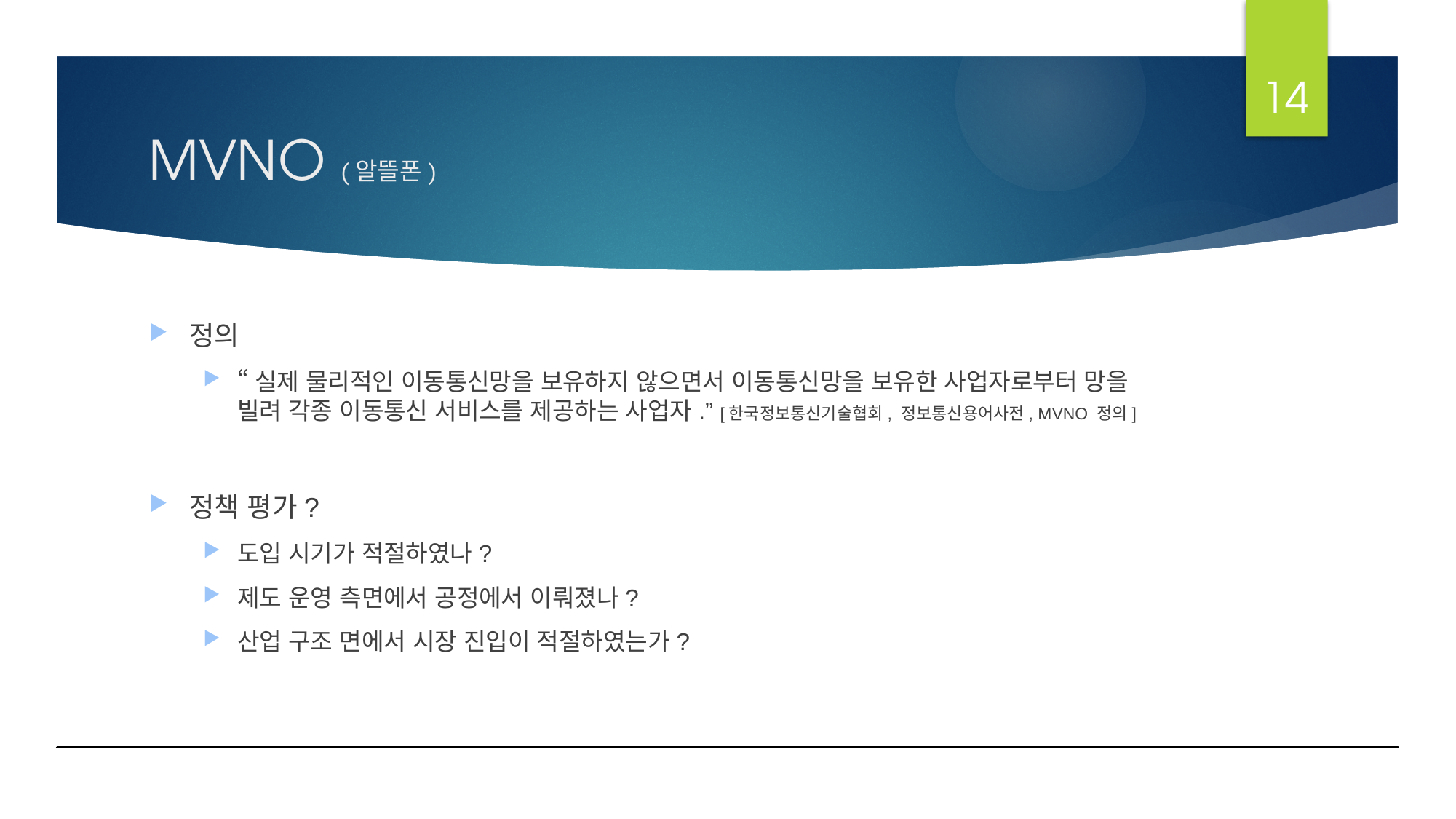

14
# MVNO (알뜰폰)
정의
“실제 물리적인 이동통신망을 보유하지 않으면서 이동통신망을 보유한 사업자로부터 망을 빌려 각종 이동통신 서비스를 제공하는 사업자.” [한국정보통신기술협회, 정보통신용어사전, MVNO 정의]

정책 평가?
도입 시기가 적절하였나?
제도 운영 측면에서 공정에서 이뤄졌나?
산업 구조 면에서 시장 진입이 적절하였는가?